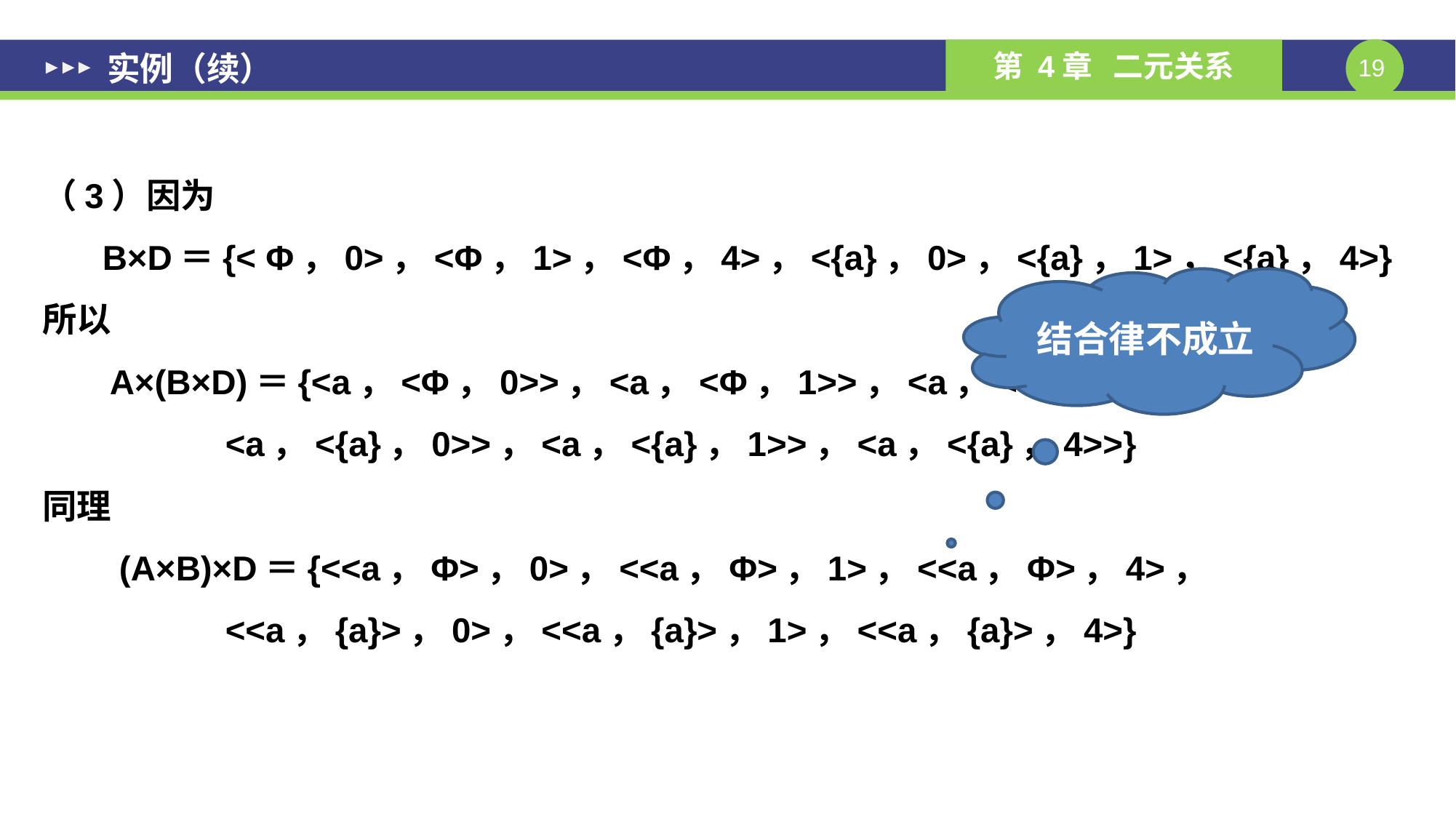

# 实例（续）
（3）因为
      B×D＝{< Φ，0>，<Φ，1>，<Φ，4>，<{a}，0>，<{a}，1>，<{a}，4>}
所以
       A×(B×D)＝{<a，<Φ，0>>，<a，<Φ，1>>，<a，<Φ，4>>，
                   <a，<{a}，0>>，<a，<{a}，1>>，<a，<{a}，4>>}
同理
        (A×B)×D＝{<<a，Φ>，0>，<<a，Φ>，1>，<<a，Φ>，4>，
                   <<a，{a}>，0>，<<a，{a}>，1>，<<a，{a}>，4>}
结合律不成立